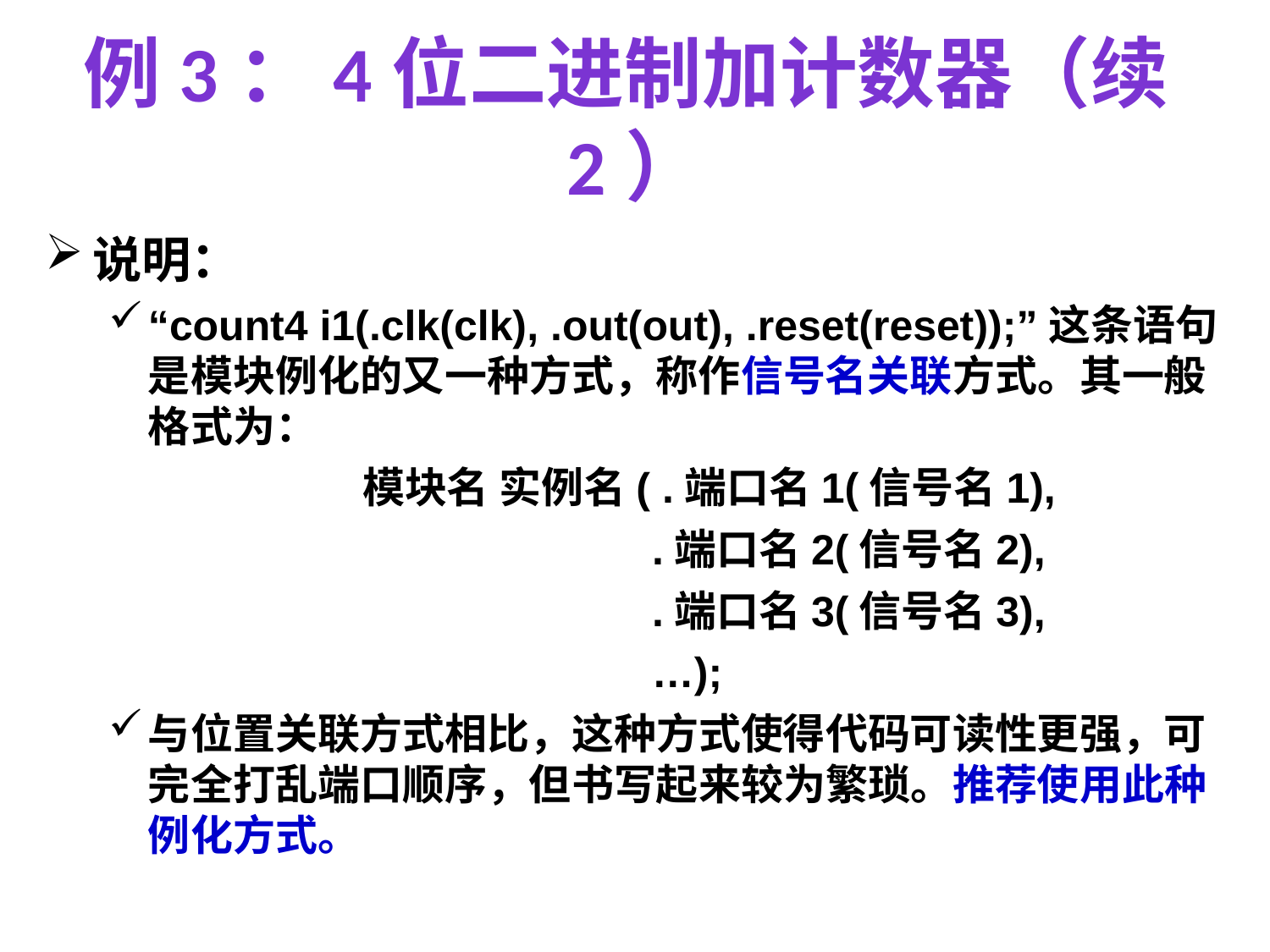

# 例3：4位二进制加计数器（续2）
说明：
“count4 i1(.clk(clk), .out(out), .reset(reset));”这条语句是模块例化的又一种方式，称作信号名关联方式。其一般格式为：
		模块名 实例名( .端口名1(信号名1),
				   .端口名2(信号名2),
				   .端口名3(信号名3),
				   …);
与位置关联方式相比，这种方式使得代码可读性更强，可完全打乱端口顺序，但书写起来较为繁琐。推荐使用此种例化方式。